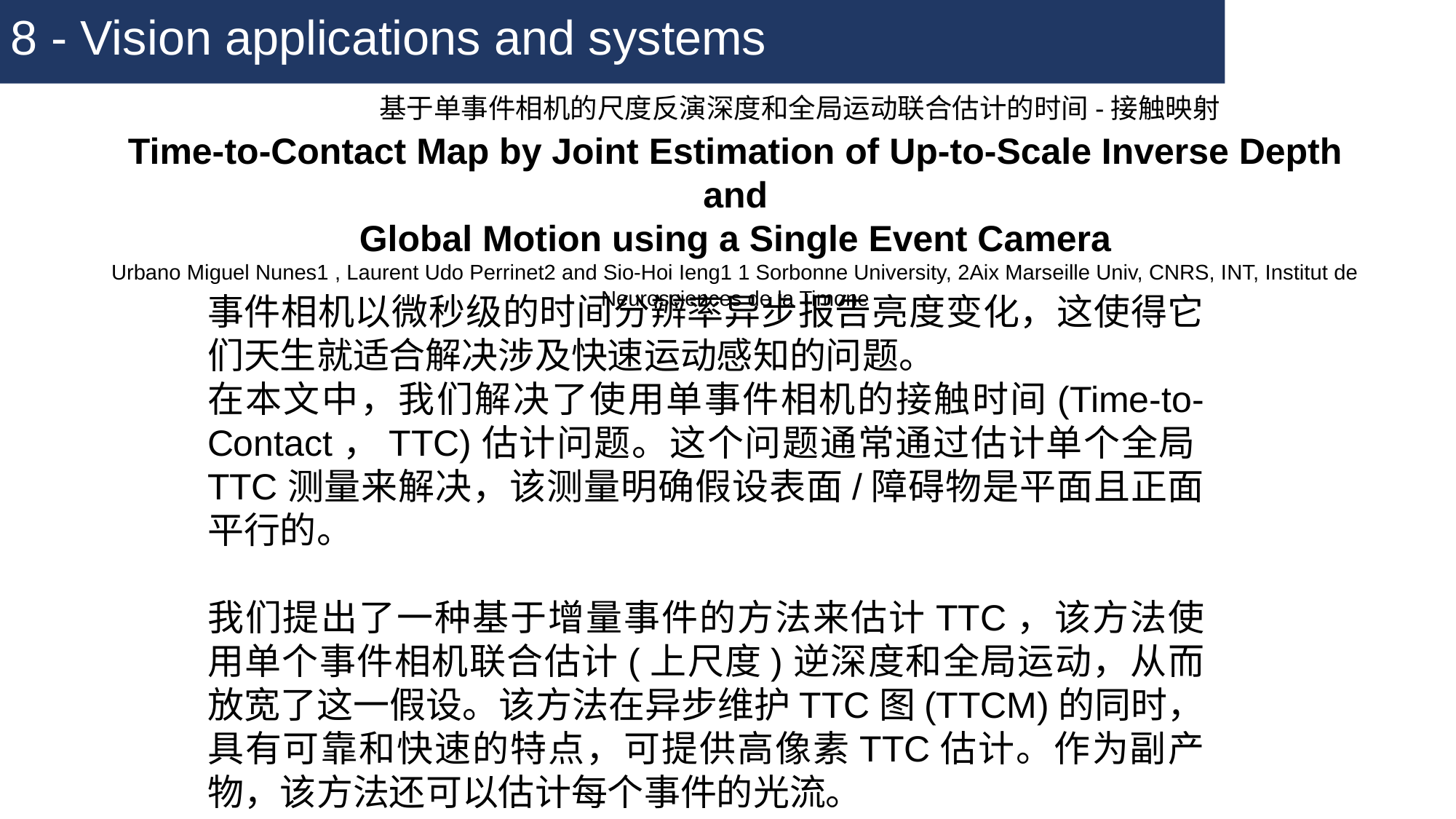

8 - Vision applications and systems
基于单事件相机的尺度反演深度和全局运动联合估计的时间-接触映射
Time-to-Contact Map by Joint Estimation of Up-to-Scale Inverse Depth and
Global Motion using a Single Event Camera
Urbano Miguel Nunes1 , Laurent Udo Perrinet2 and Sio-Hoi Ieng1 1 Sorbonne University, 2Aix Marseille Univ, CNRS, INT, Institut de Neurosciences de la Timone
事件相机以微秒级的时间分辨率异步报告亮度变化，这使得它们天生就适合解决涉及快速运动感知的问题。
在本文中，我们解决了使用单事件相机的接触时间(Time-to-Contact，TTC)估计问题。这个问题通常通过估计单个全局TTC测量来解决，该测量明确假设表面/障碍物是平面且正面平行的。

我们提出了一种基于增量事件的方法来估计TTC，该方法使用单个事件相机联合估计(上尺度)逆深度和全局运动，从而放宽了这一假设。该方法在异步维护TTC图(TTCM)的同时，具有可靠和快速的特点，可提供高像素TTC估计。作为副产物，该方法还可以估计每个事件的光流。